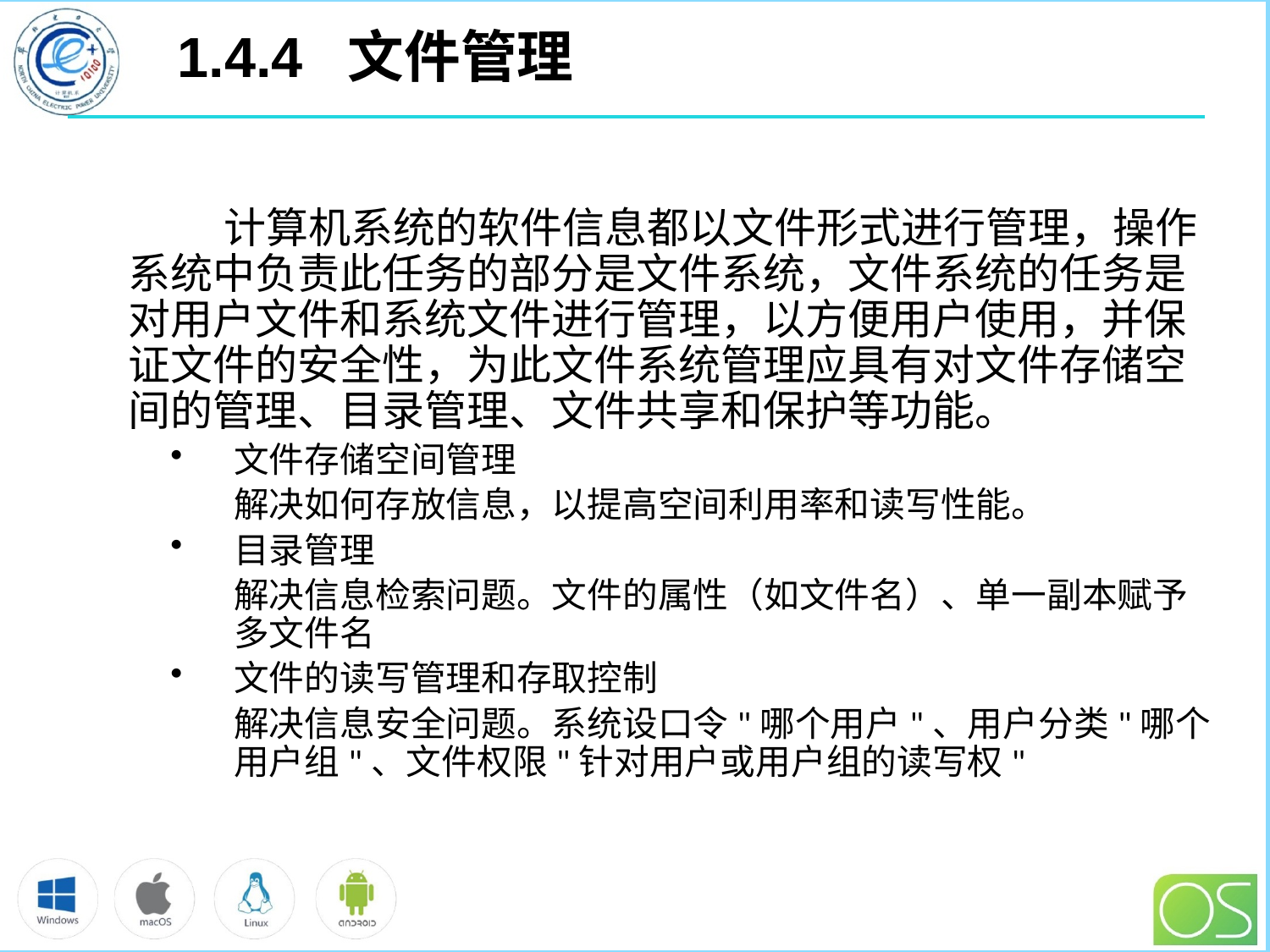

# 1.4.4  文件管理
	         计算机系统的软件信息都以文件形式进行管理，操作系统中负责此任务的部分是文件系统，文件系统的任务是对用户文件和系统文件进行管理，以方便用户使用，并保证文件的安全性，为此文件系统管理应具有对文件存储空间的管理、目录管理、文件共享和保护等功能。
文件存储空间管理
	解决如何存放信息，以提高空间利用率和读写性能。
目录管理
	解决信息检索问题。文件的属性（如文件名）、单一副本赋予多文件名
文件的读写管理和存取控制
	解决信息安全问题。系统设口令"哪个用户"、用户分类"哪个用户组"、文件权限"针对用户或用户组的读写权"